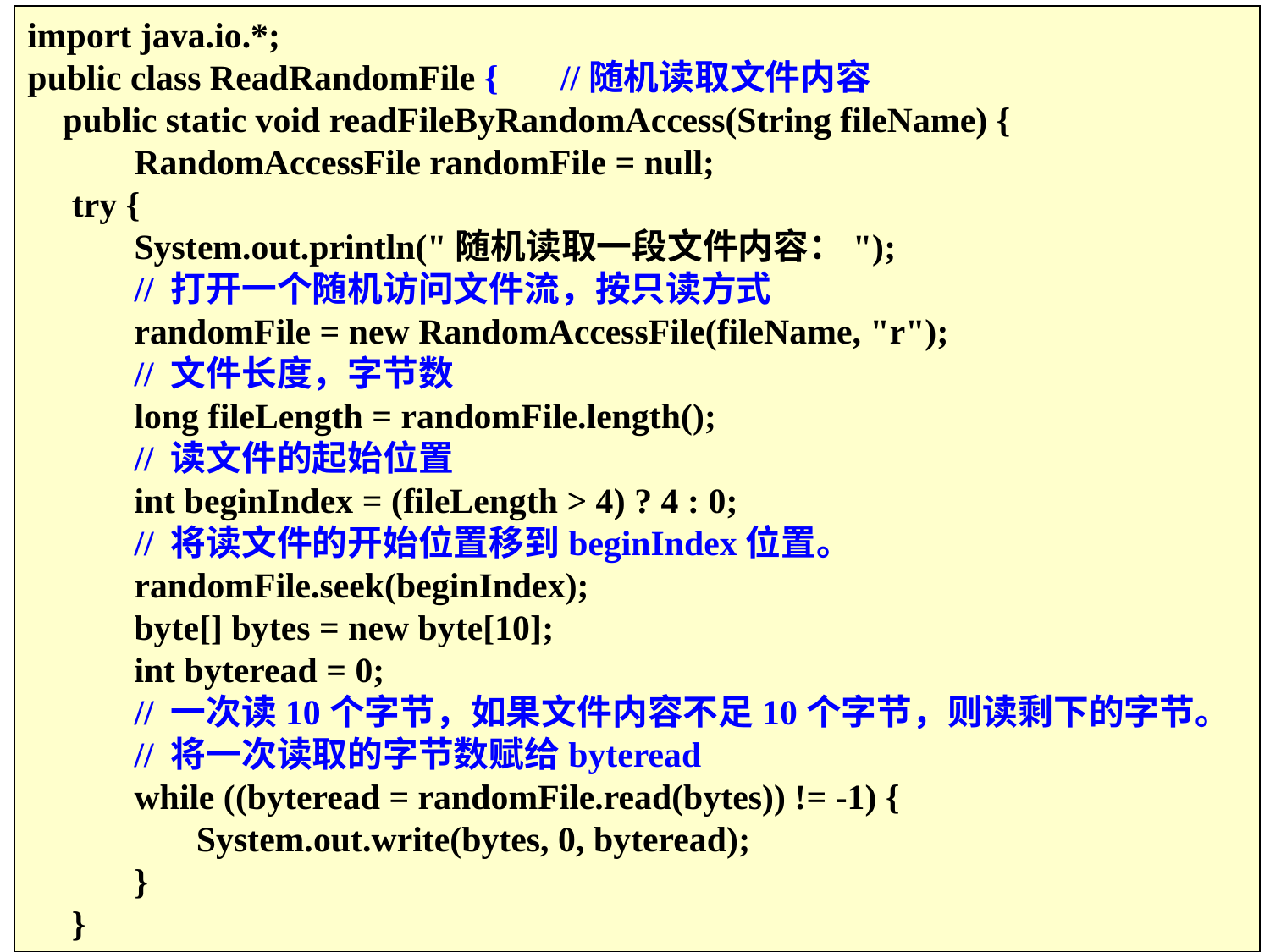

import java.io.*;
public class ReadRandomFile {       //随机读取文件内容
    public static void readFileByRandomAccess(String fileName) {
            RandomAccessFile randomFile = null;
     try {
            System.out.println("随机读取一段文件内容：");
            // 打开一个随机访问文件流，按只读方式
            randomFile = new RandomAccessFile(fileName, "r");
            // 文件长度，字节数
            long fileLength = randomFile.length();
            // 读文件的起始位置
            int beginIndex = (fileLength > 4) ? 4 : 0;
            // 将读文件的开始位置移到beginIndex位置。
            randomFile.seek(beginIndex);
            byte[] bytes = new byte[10];
            int byteread = 0;
            // 一次读10个字节，如果文件内容不足10个字节，则读剩下的字节。
            // 将一次读取的字节数赋给byteread
            while ((byteread = randomFile.read(bytes)) != -1) {
                   System.out.write(bytes, 0, byteread);
            }
     }

# § 6.2.7 随机文件读写